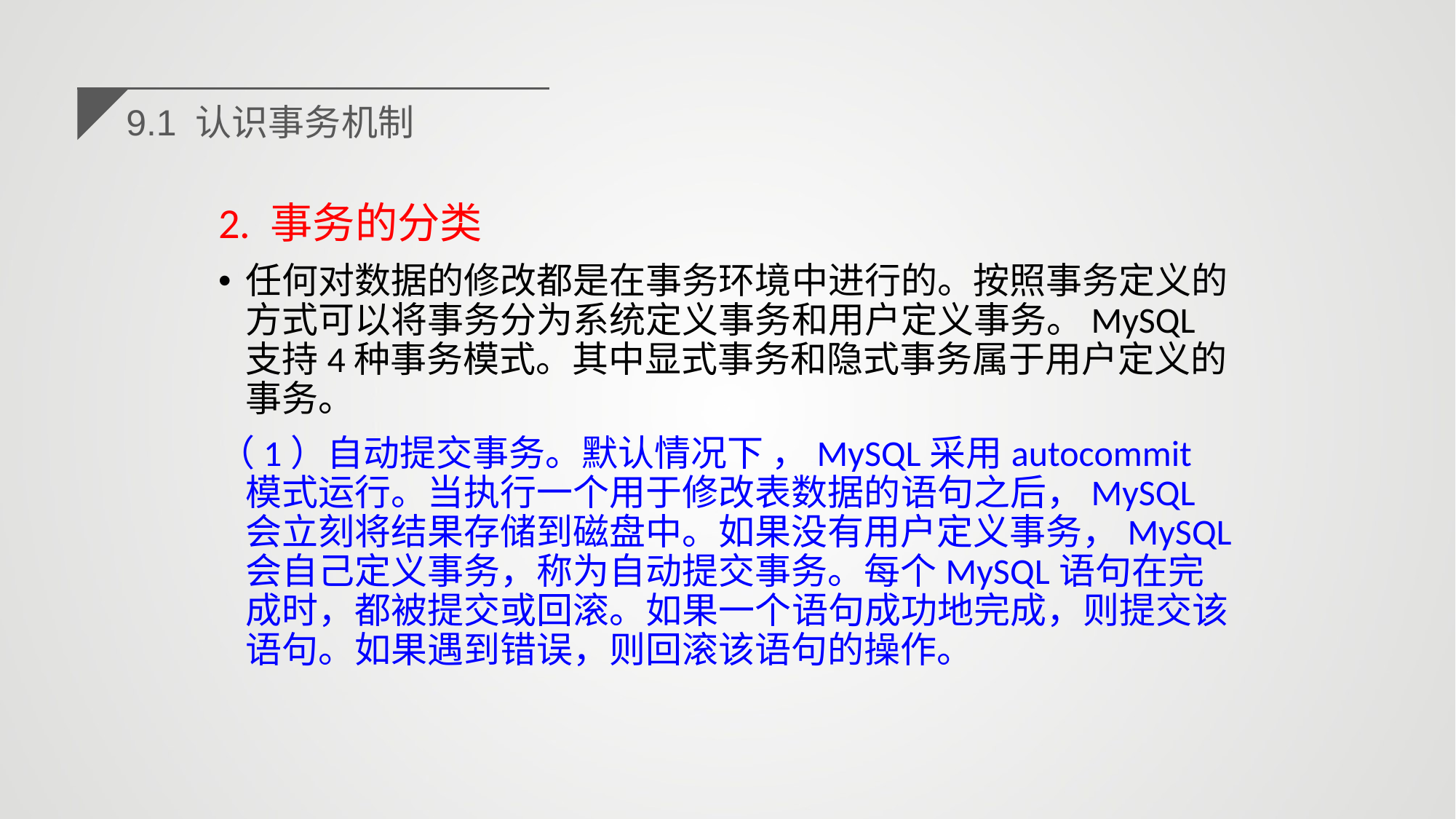

9.1 认识事务机制

2. 事务的分类
任何对数据的修改都是在事务环境中进行的。按照事务定义的方式可以将事务分为系统定义事务和用户定义事务。MySQL支持4种事务模式。其中显式事务和隐式事务属于用户定义的事务。
（1）自动提交事务。默认情况下 ，MySQL采用autocommit模式运行。当执行一个用于修改表数据的语句之后，MySQL会立刻将结果存储到磁盘中。如果没有用户定义事务，MySQL会自己定义事务，称为自动提交事务。每个MySQL语句在完成时，都被提交或回滚。如果一个语句成功地完成，则提交该语句。如果遇到错误，则回滚该语句的操作。